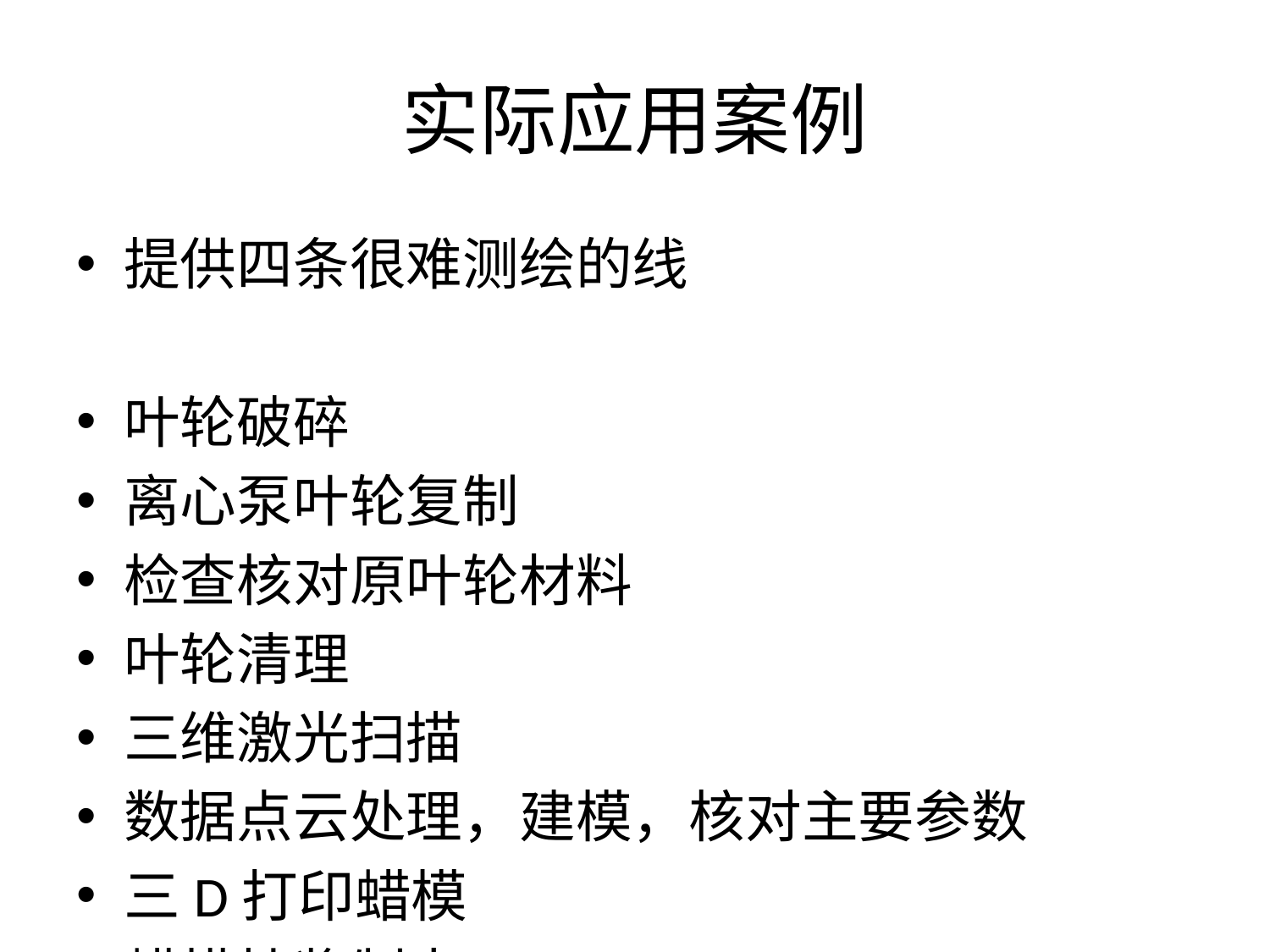

# 实际应用案例
提供四条很难测绘的线

叶轮破碎
离心泵叶轮复制
检查核对原叶轮材料
叶轮清理
三维激光扫描
数据点云处理，建模，核对主要参数
三D打印蜡模
蜡模挂浆制壳
精密铸造，正火，去毛刺
根据外形加工
动平衡之G2.5